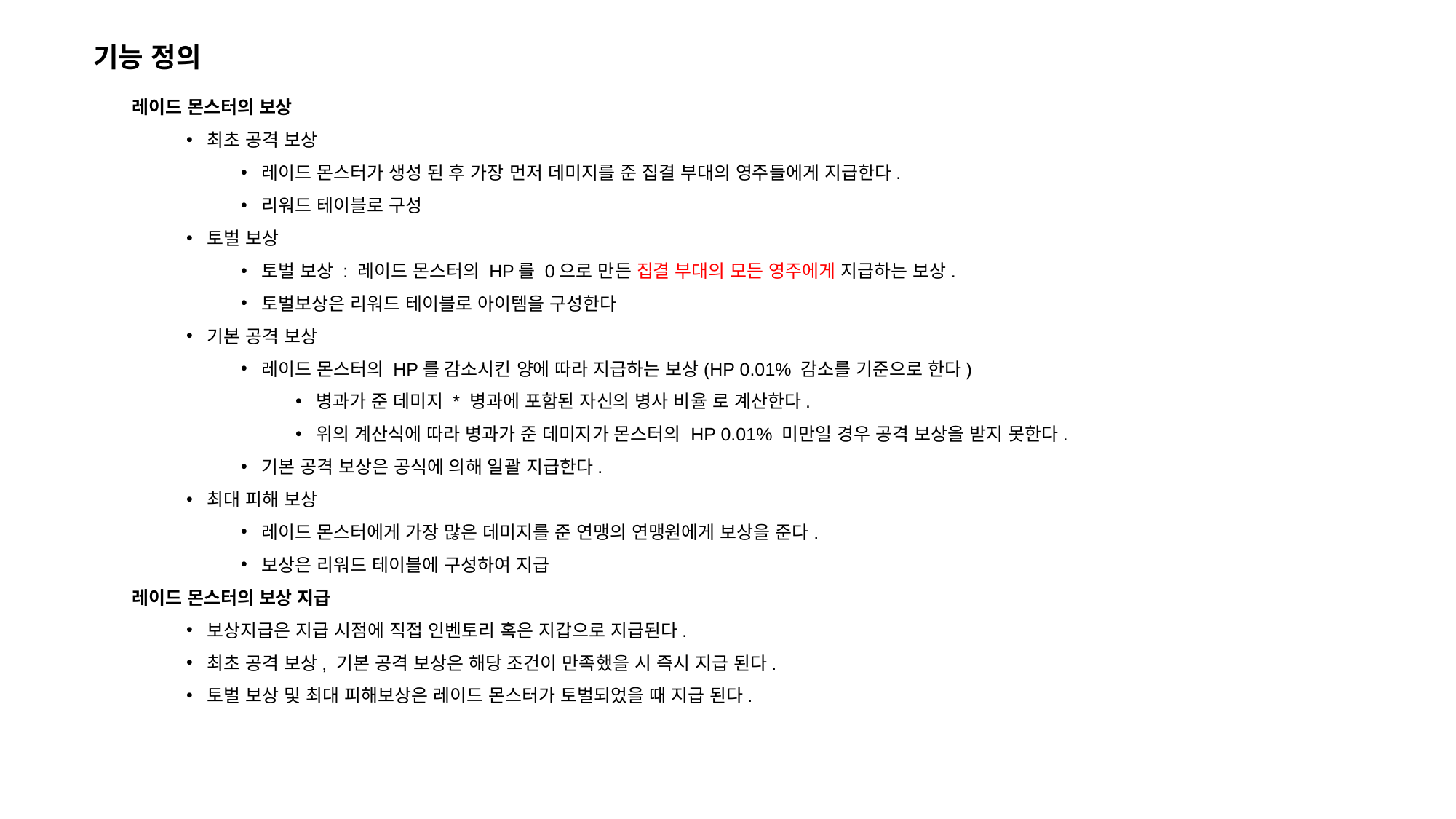

기능 정의
레이드 몬스터의 보상
최초 공격 보상
레이드 몬스터가 생성 된 후 가장 먼저 데미지를 준 집결 부대의 영주들에게 지급한다.
리워드 테이블로 구성
토벌 보상
토벌 보상 : 레이드 몬스터의 HP를 0으로 만든 집결 부대의 모든 영주에게 지급하는 보상.
토벌보상은 리워드 테이블로 아이템을 구성한다
기본 공격 보상
레이드 몬스터의 HP를 감소시킨 양에 따라 지급하는 보상(HP 0.01% 감소를 기준으로 한다)
병과가 준 데미지 * 병과에 포함된 자신의 병사 비율 로 계산한다.
위의 계산식에 따라 병과가 준 데미지가 몬스터의 HP 0.01% 미만일 경우 공격 보상을 받지 못한다.
기본 공격 보상은 공식에 의해 일괄 지급한다.
최대 피해 보상
레이드 몬스터에게 가장 많은 데미지를 준 연맹의 연맹원에게 보상을 준다.
보상은 리워드 테이블에 구성하여 지급
레이드 몬스터의 보상 지급
보상지급은 지급 시점에 직접 인벤토리 혹은 지갑으로 지급된다.
최초 공격 보상, 기본 공격 보상은 해당 조건이 만족했을 시 즉시 지급 된다.
토벌 보상 및 최대 피해보상은 레이드 몬스터가 토벌되었을 때 지급 된다.